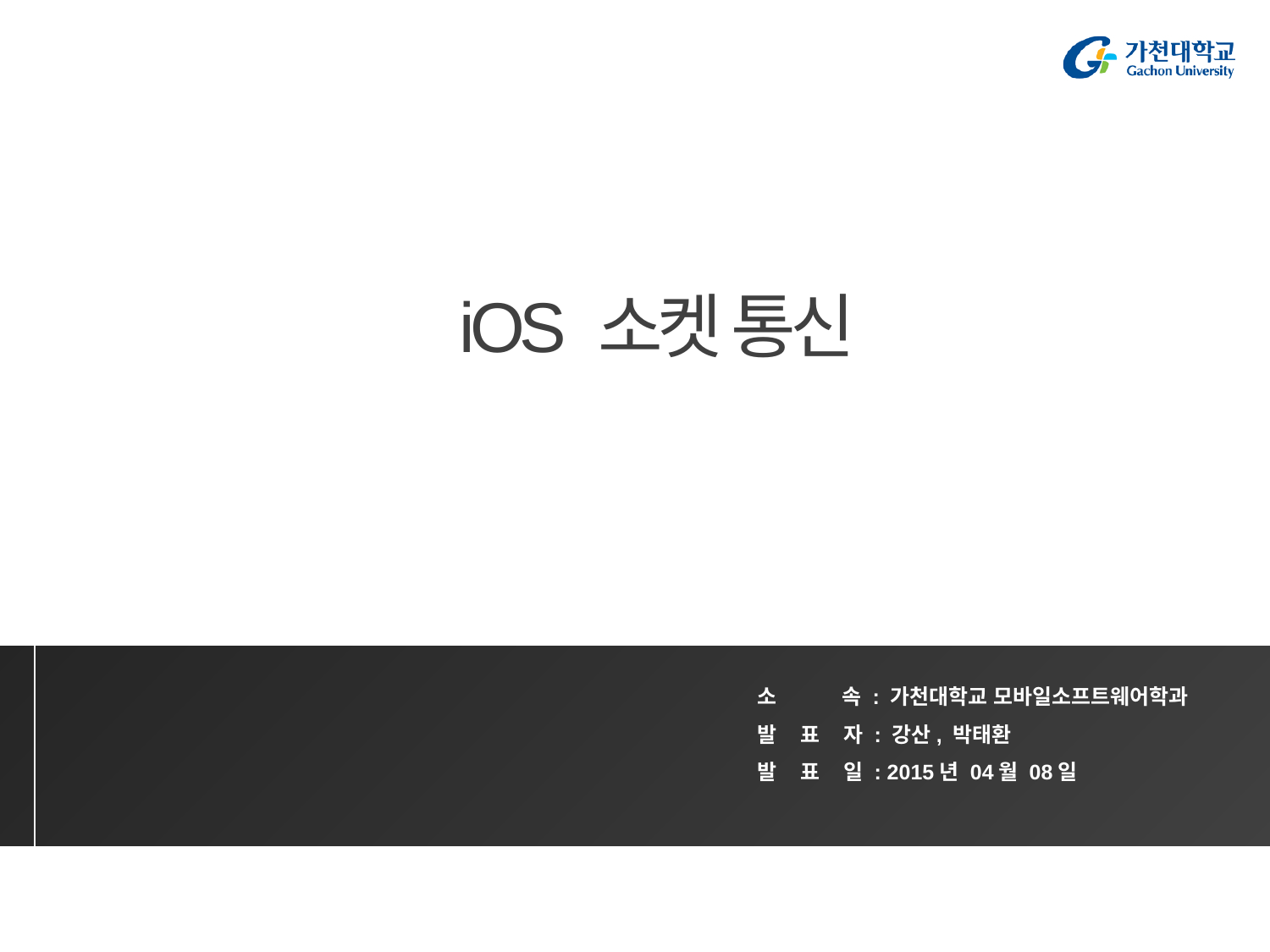

# iOS 소켓 통신

소           속 : 가천대학교 모바일소프트웨어학과
발    표    자 : 강산, 박태환
발    표    일 : 2015년 04월 08일
2015-04-08
1